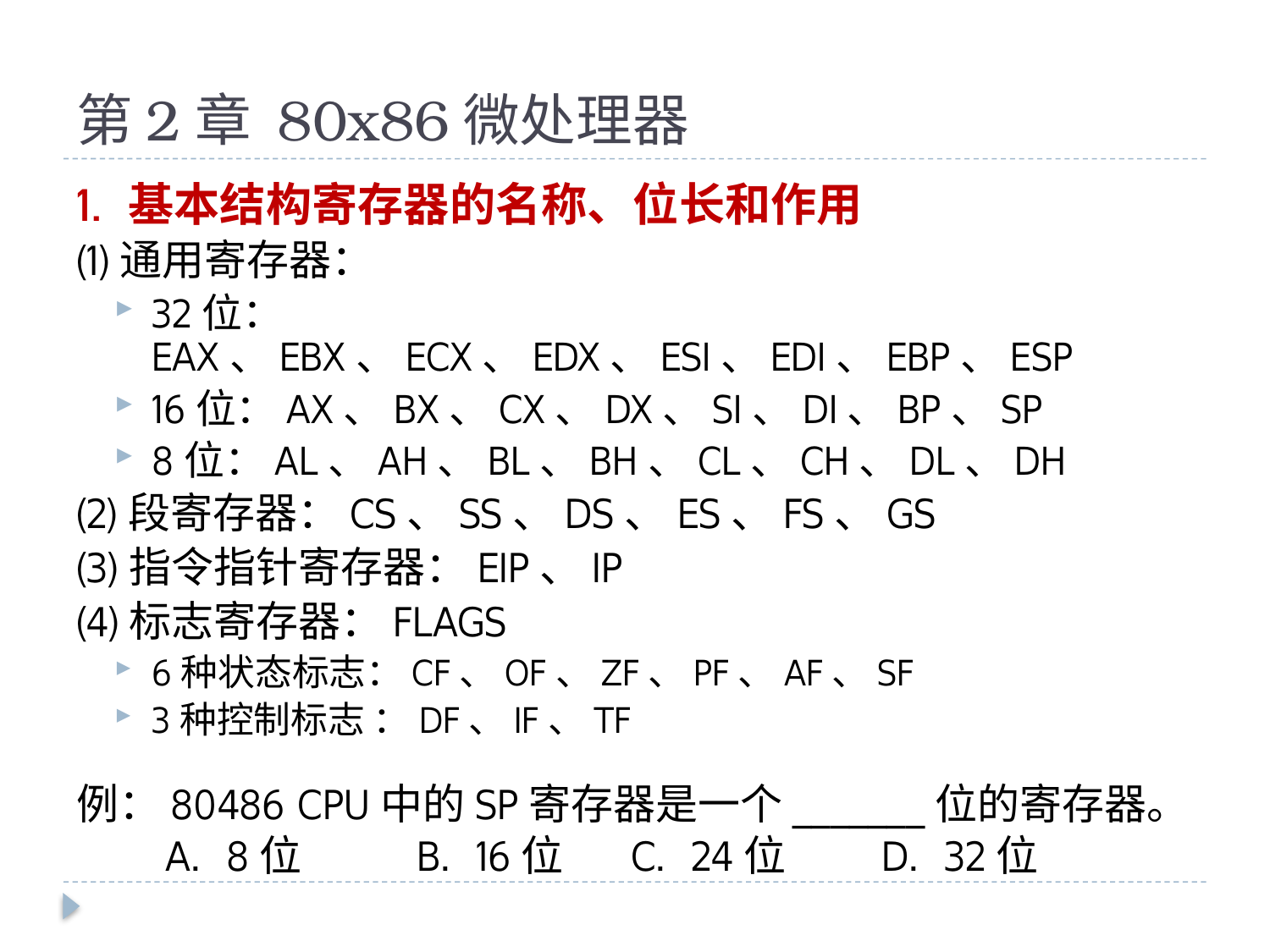

# 第2章 80x86微处理器
1. 基本结构寄存器的名称、位长和作用
(1)通用寄存器：
32位：EAX、EBX、ECX、EDX、ESI、EDI、EBP、ESP
16位：AX、BX、CX、DX、SI、DI、BP、SP
8位：AL、AH、BL、BH、CL、CH、DL、DH
(2)段寄存器：CS、SS、DS、ES、FS、GS
(3)指令指针寄存器：EIP、IP
(4)标志寄存器：FLAGS
6种状态标志：CF、OF、ZF、PF、AF、SF
3种控制标志 ：DF、IF、TF
例：80486 CPU中的SP寄存器是一个_______位的寄存器。
       A.  8位           B.  16位      C.  24位         D.  32位